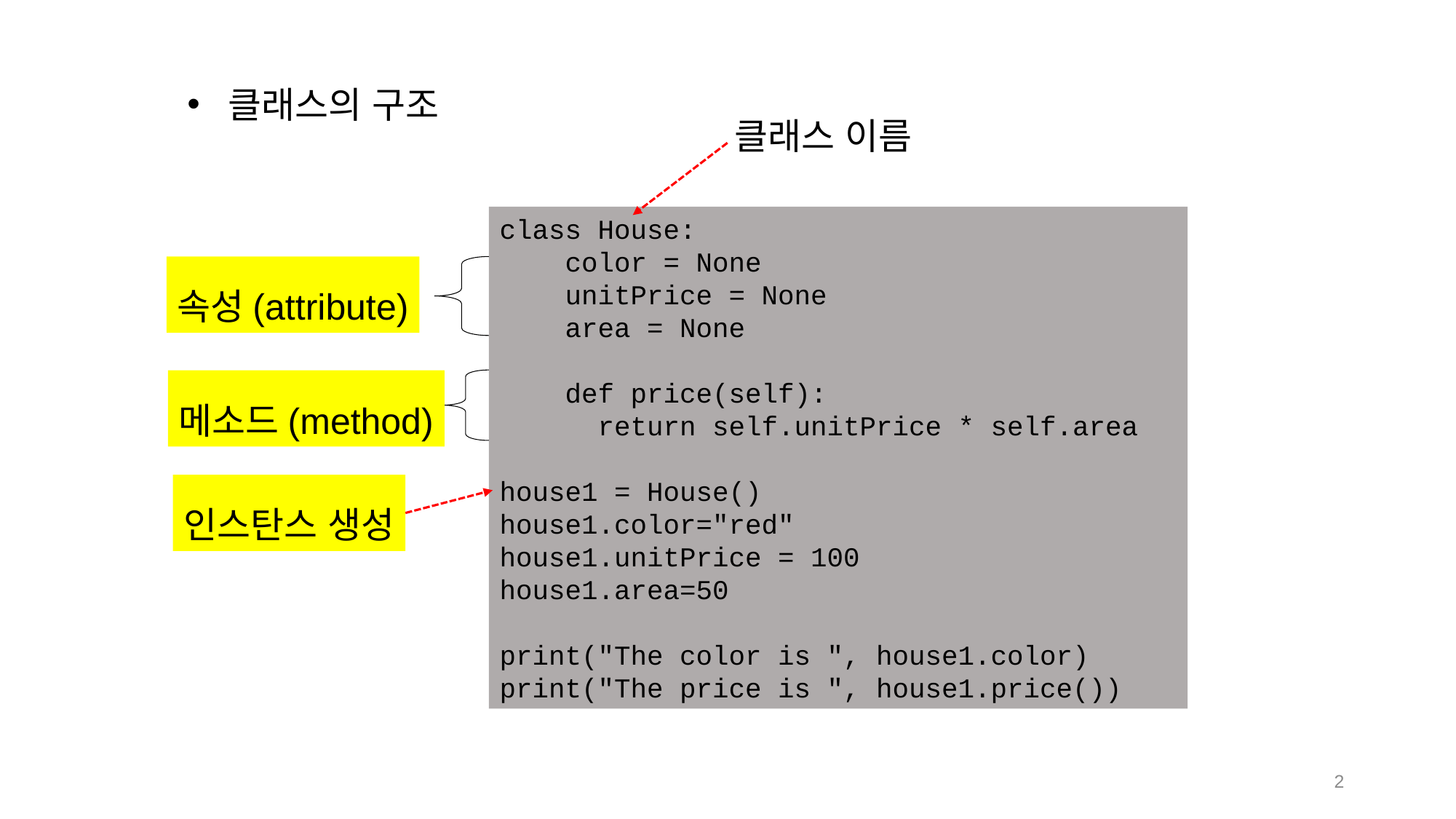

클래스의 구조
클래스 이름
class House:
    color = None
    unitPrice = None
    area = None

    def price(self):
      return self.unitPrice * self.area

house1 = House()
house1.color="red"
house1.unitPrice = 100
house1.area=50

print("The color is ", house1.color)
print("The price is ", house1.price())
속성(attribute)

메소드(method)
인스탄스 생성
2